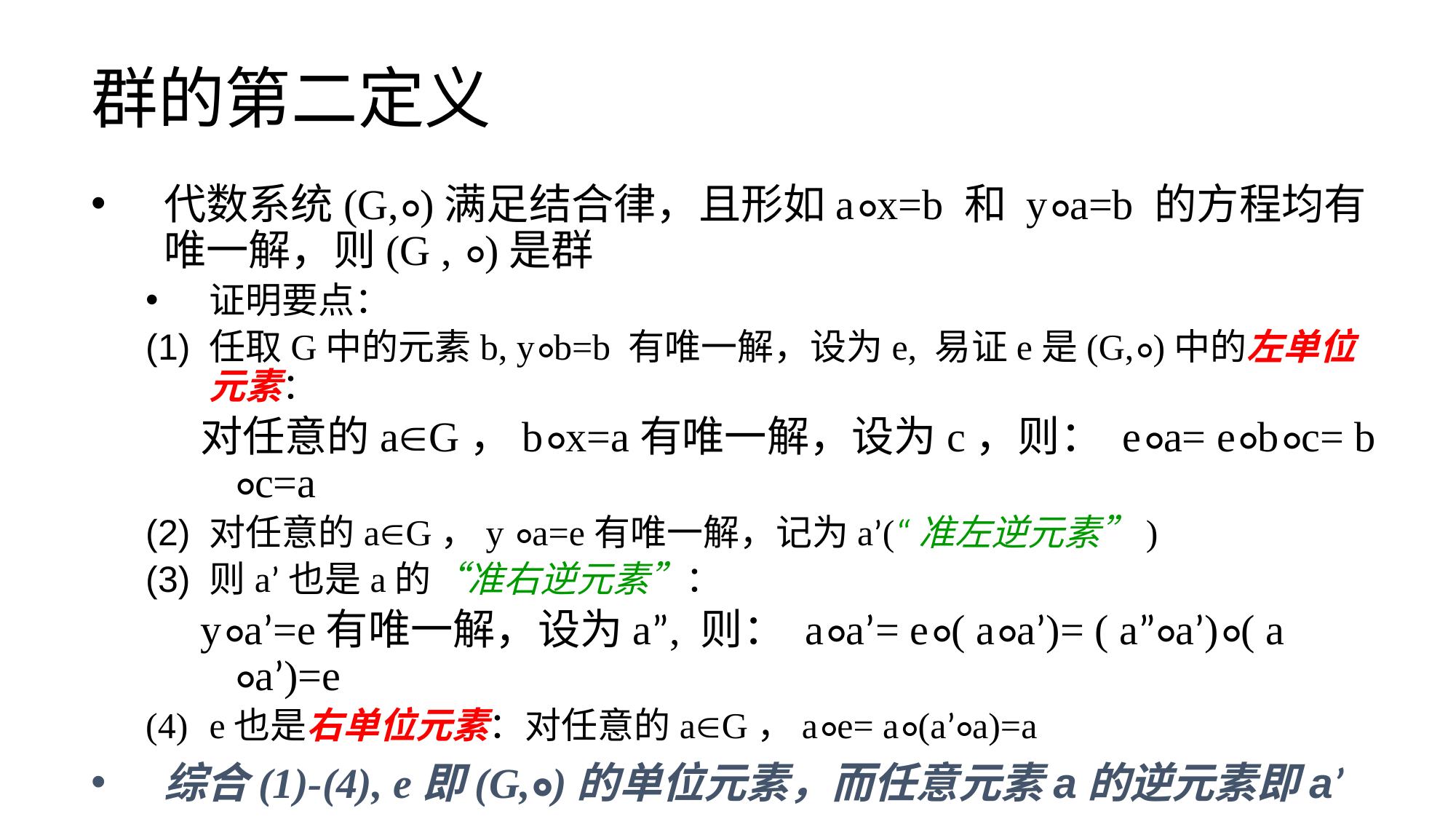

群的第二定义
代数系统(G,  ⃘)满足结合律，且形如a  ⃘x=b 和 y  ⃘a=b 的方程均有唯一解，则(G ,   ⃘)是群
证明要点：
任取G中的元素b, y  ⃘b=b 有唯一解，设为e, 易证e是(G,  ⃘)中的左单位元素：
对任意的a∈G，b  ⃘x=a有唯一解，设为c，则： e  ⃘a= e  ⃘b  ⃘c= b  ⃘c=a
对任意的a∈G，y   ⃘a=e有唯一解，记为a’(“准左逆元素”)
则a’也是a的“准右逆元素”：
y  ⃘a’=e有唯一解，设为a”, 则： a  ⃘a’= e  ⃘( a  ⃘a’)= ( a”  ⃘a’)  ⃘( a  ⃘a’)=e
e也是右单位元素：对任意的a∈G，a  ⃘e= a  ⃘(a’  ⃘a)=a
综合(1)-(4), e即(G,  ⃘)的单位元素，而任意元素a的逆元素即a’